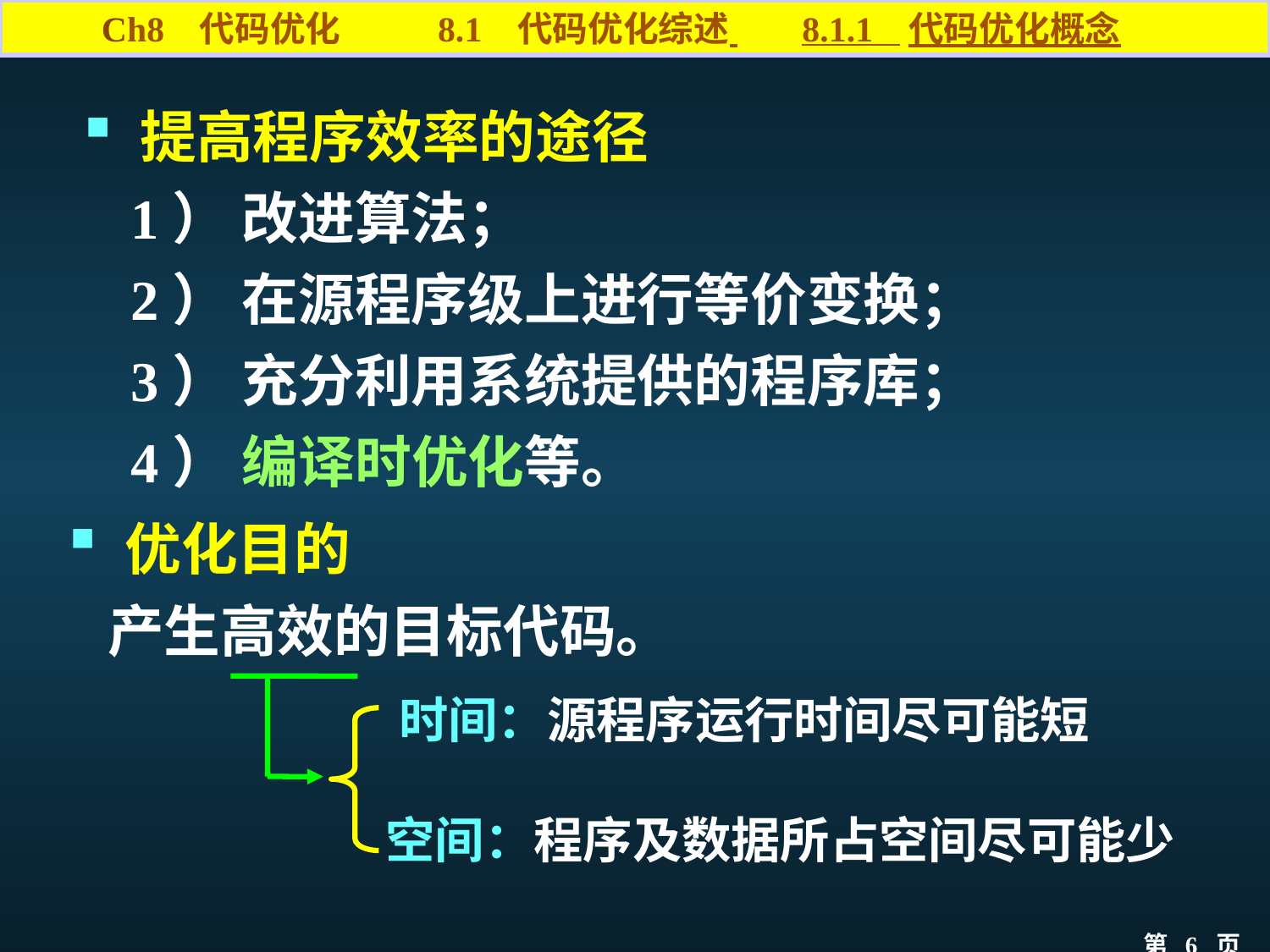

Ch8   代码优化           8.1   代码优化综述        8.1.1   代码优化概念
 提高程序效率的途径
   1） 改进算法；
   2） 在源程序级上进行等价变换；
   3） 充分利用系统提供的程序库；
   4） 编译时优化等。
 优化目的
  产生高效的目标代码。
 时间：源程序运行时间尽可能短

空间：程序及数据所占空间尽可能少